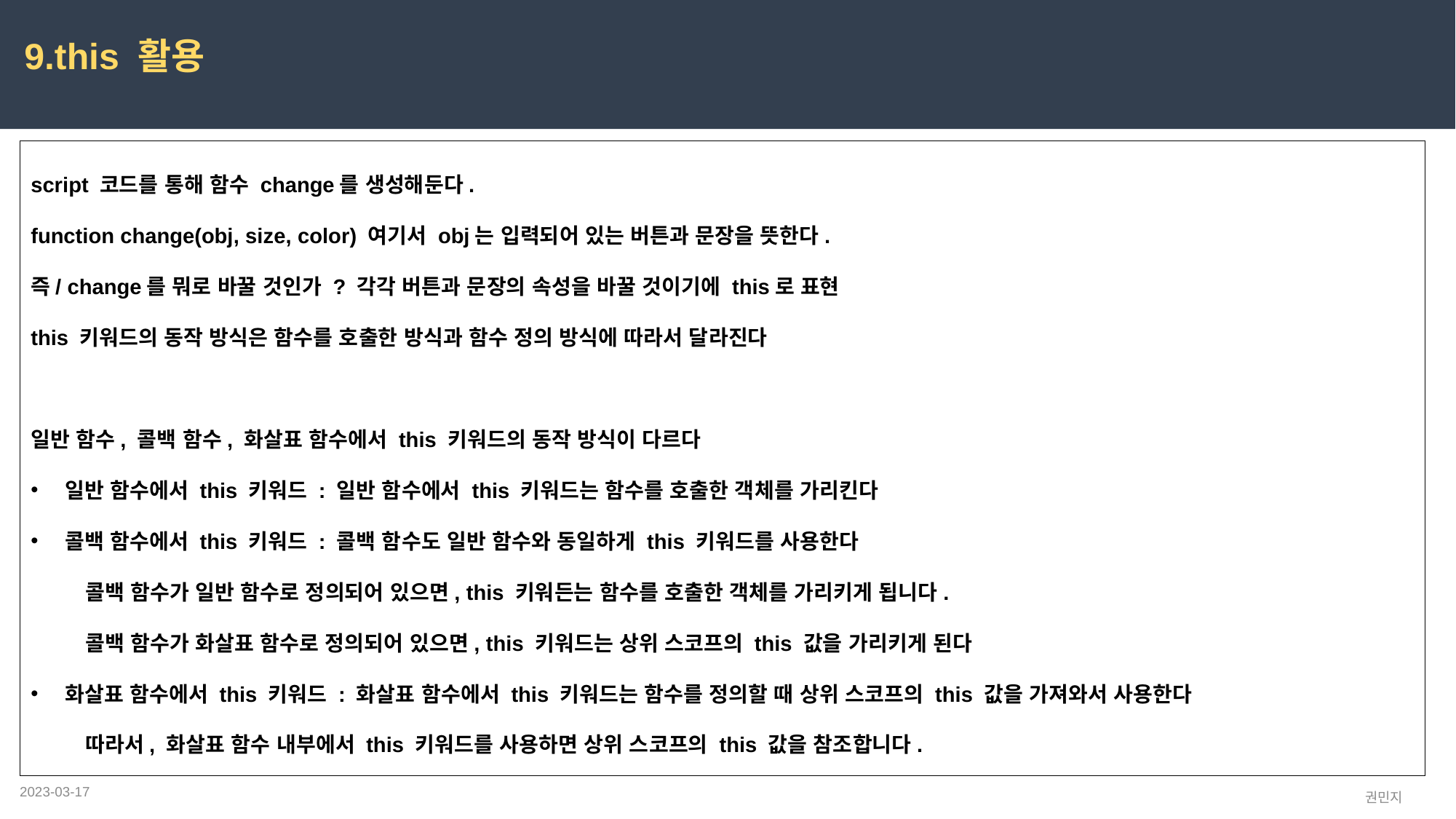

9.this 활용
script 코드를 통해 함수 change를 생성해둔다.
function change(obj, size, color) 여기서 obj는 입력되어 있는 버튼과 문장을 뜻한다.
즉/ change를 뭐로 바꿀 것인가 ? 각각 버튼과 문장의 속성을 바꿀 것이기에 this로 표현
this 키워드의 동작 방식은 함수를 호출한 방식과 함수 정의 방식에 따라서 달라진다

일반 함수, 콜백 함수, 화살표 함수에서 this 키워드의 동작 방식이 다르다
일반 함수에서 this 키워드 : 일반 함수에서 this 키워드는 함수를 호출한 객체를 가리킨다
콜백 함수에서 this 키워드 : 콜백 함수도 일반 함수와 동일하게 this 키워드를 사용한다
콜백 함수가 일반 함수로 정의되어 있으면, this 키워든는 함수를 호출한 객체를 가리키게 됩니다.
콜백 함수가 화살표 함수로 정의되어 있으면, this 키워드는 상위 스코프의 this 값을 가리키게 된다
화살표 함수에서 this 키워드 : 화살표 함수에서 this 키워드는 함수를 정의할 때 상위 스코프의 this 값을 가져와서 사용한다
따라서, 화살표 함수 내부에서 this 키워드를 사용하면 상위 스코프의 this 값을 참조합니다.
2023-03-17
권민지